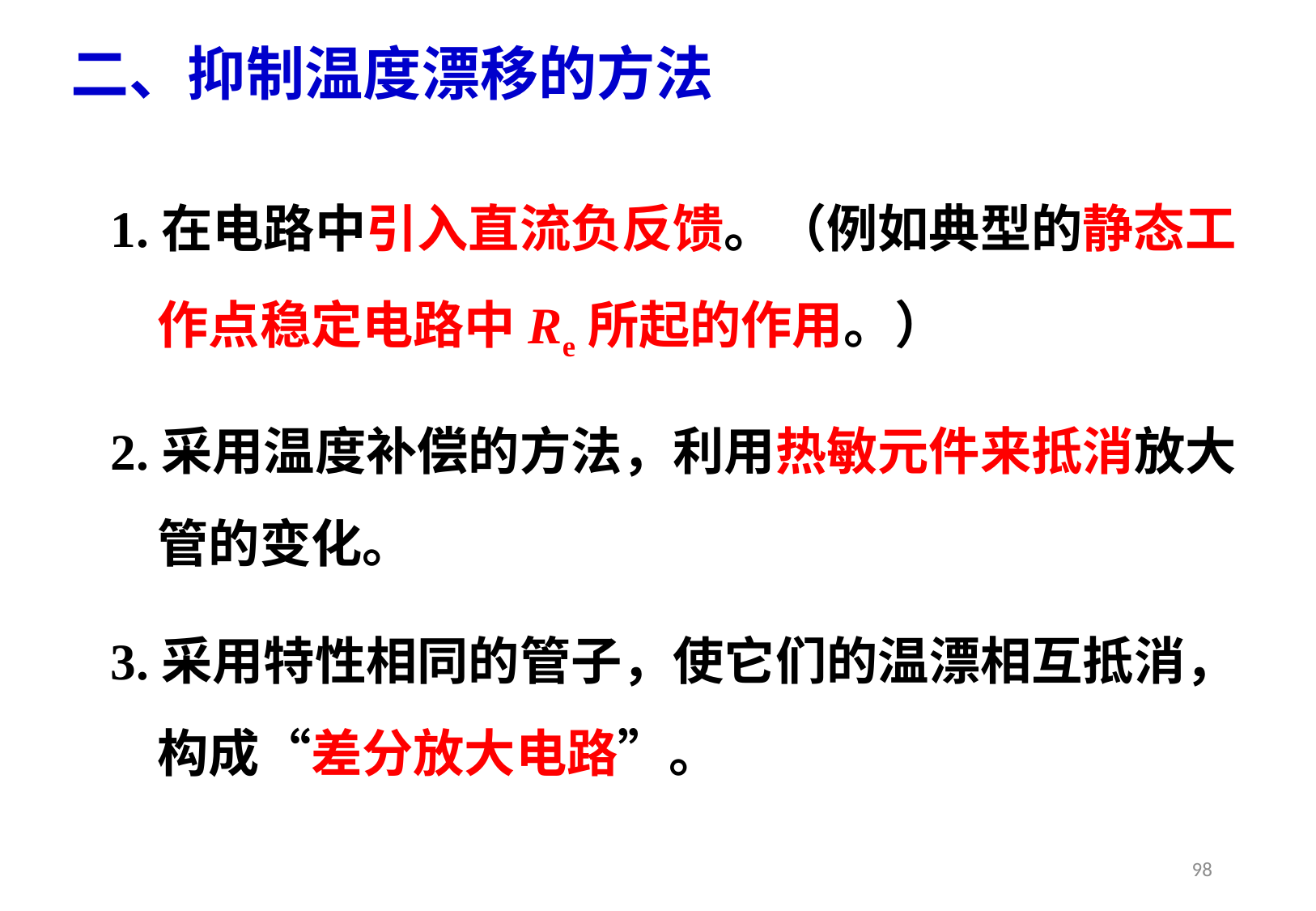

二、抑制温度漂移的方法
1.在电路中引入直流负反馈。（例如典型的静态工
   作点稳定电路中Re所起的作用。）
2.采用温度补偿的方法，利用热敏元件来抵消放大
   管的变化。
3.采用特性相同的管子，使它们的温漂相互抵消，
   构成“差分放大电路”。
98